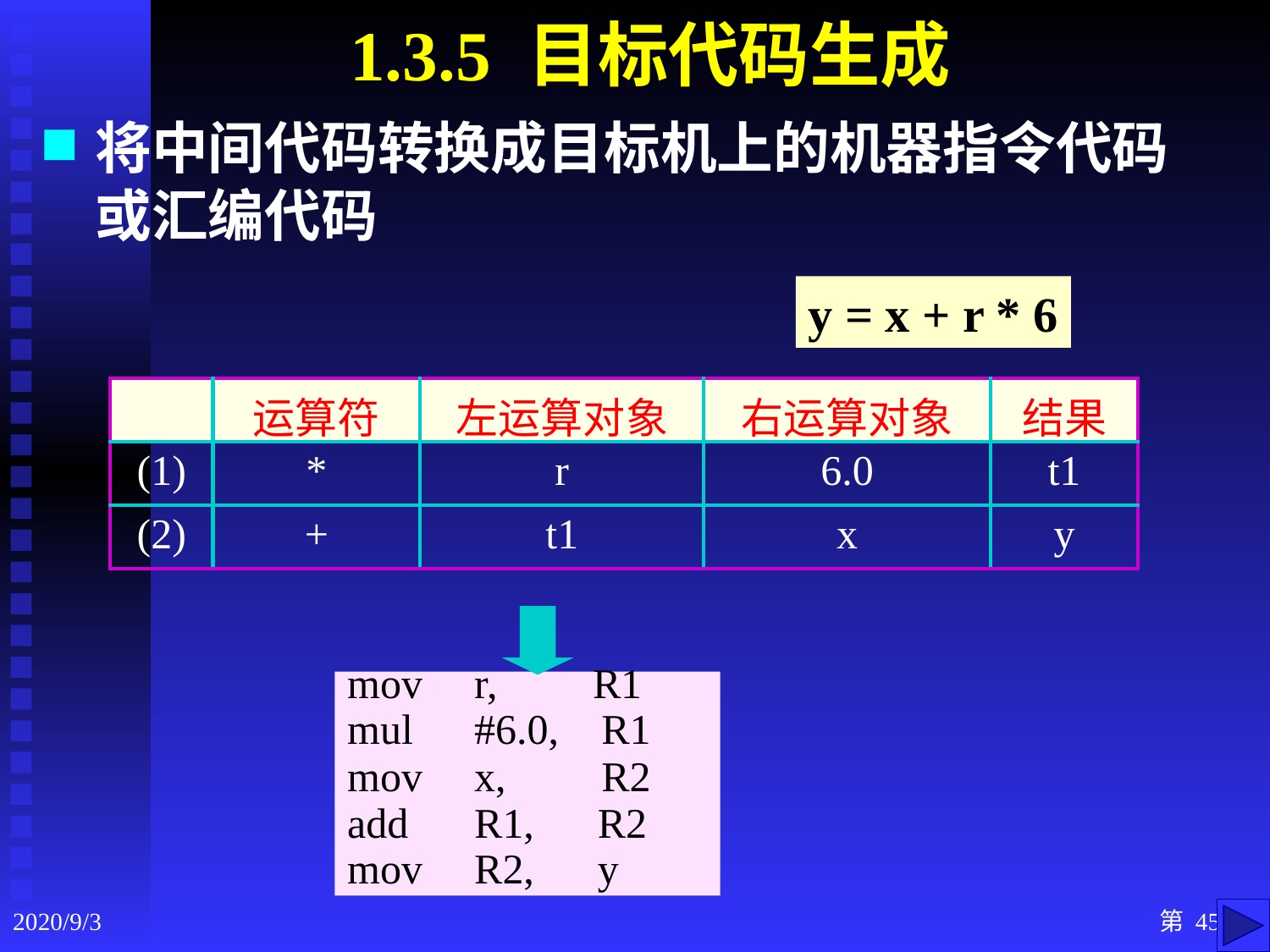

1.3.5 目标代码生成
将中间代码转换成目标机上的机器指令代码或汇编代码
y = x + r * 6
|  | 运算符 | 左运算对象 | 右运算对象 | 结果 |
| --- | --- | --- | --- | --- |
| (1) | \* | r | 6.0 | t1 |
| (2) | + | t1 | x | y |

mov	r,         R1
mul	#6.0,    R1
mov	x,         R2
add	R1,      R2
mov	R2,      y
2020/9/3
第 45 页